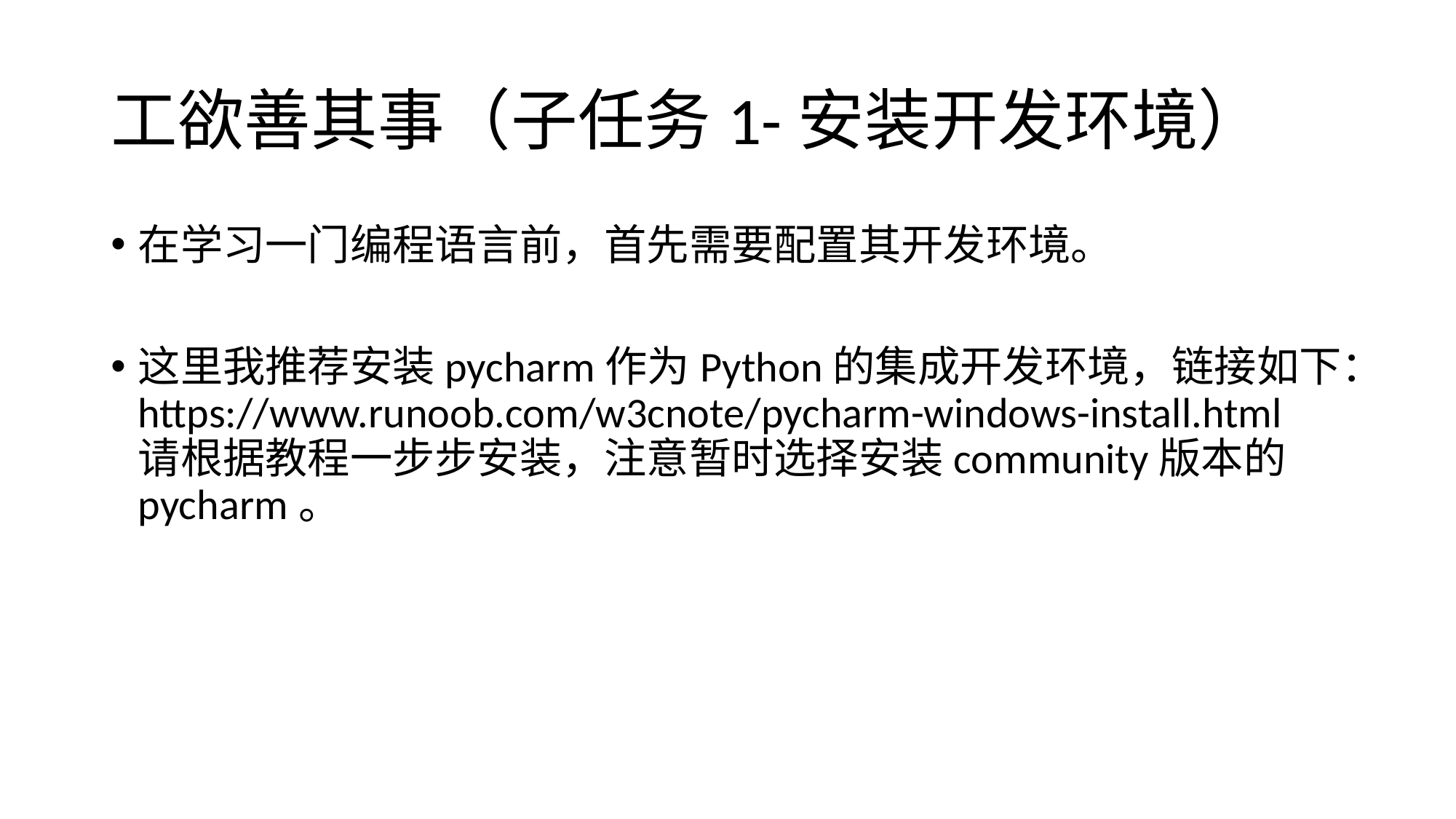

# 工欲善其事（子任务1-安装开发环境）
在学习一门编程语言前，首先需要配置其开发环境。

这里我推荐安装pycharm作为Python的集成开发环境，链接如下：https://www.runoob.com/w3cnote/pycharm-windows-install.html  请根据教程一步步安装，注意暂时选择安装community版本的pycharm。